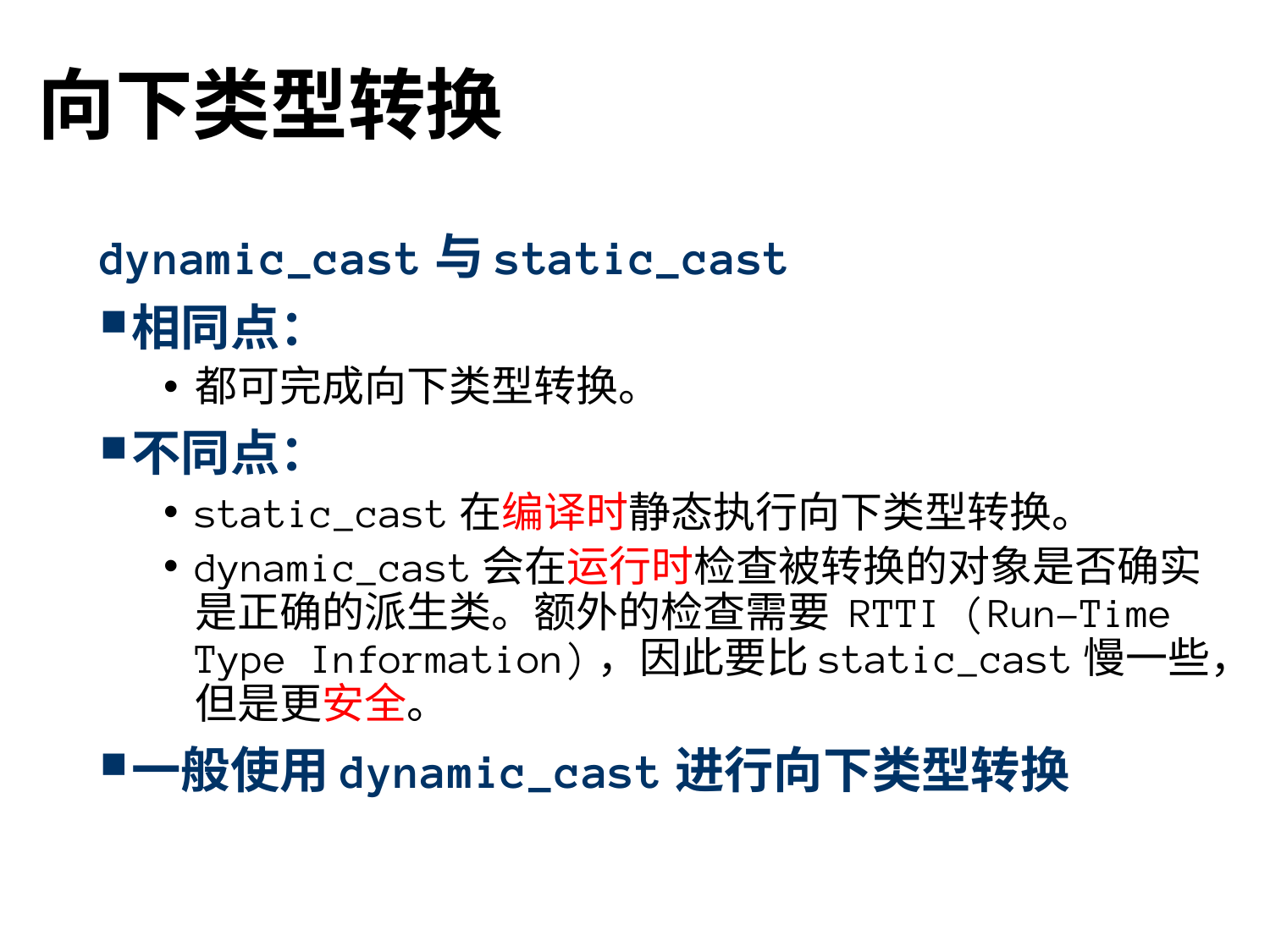

# 向下类型转换
dynamic_cast与static_cast
相同点：
都可完成向下类型转换。
不同点：
static_cast在编译时静态执行向下类型转换。
dynamic_cast会在运行时检查被转换的对象是否确实是正确的派生类。额外的检查需要 RTTI (Run-Time Type Information)，因此要比static_cast慢一些，但是更安全。
一般使用dynamic_cast进行向下类型转换